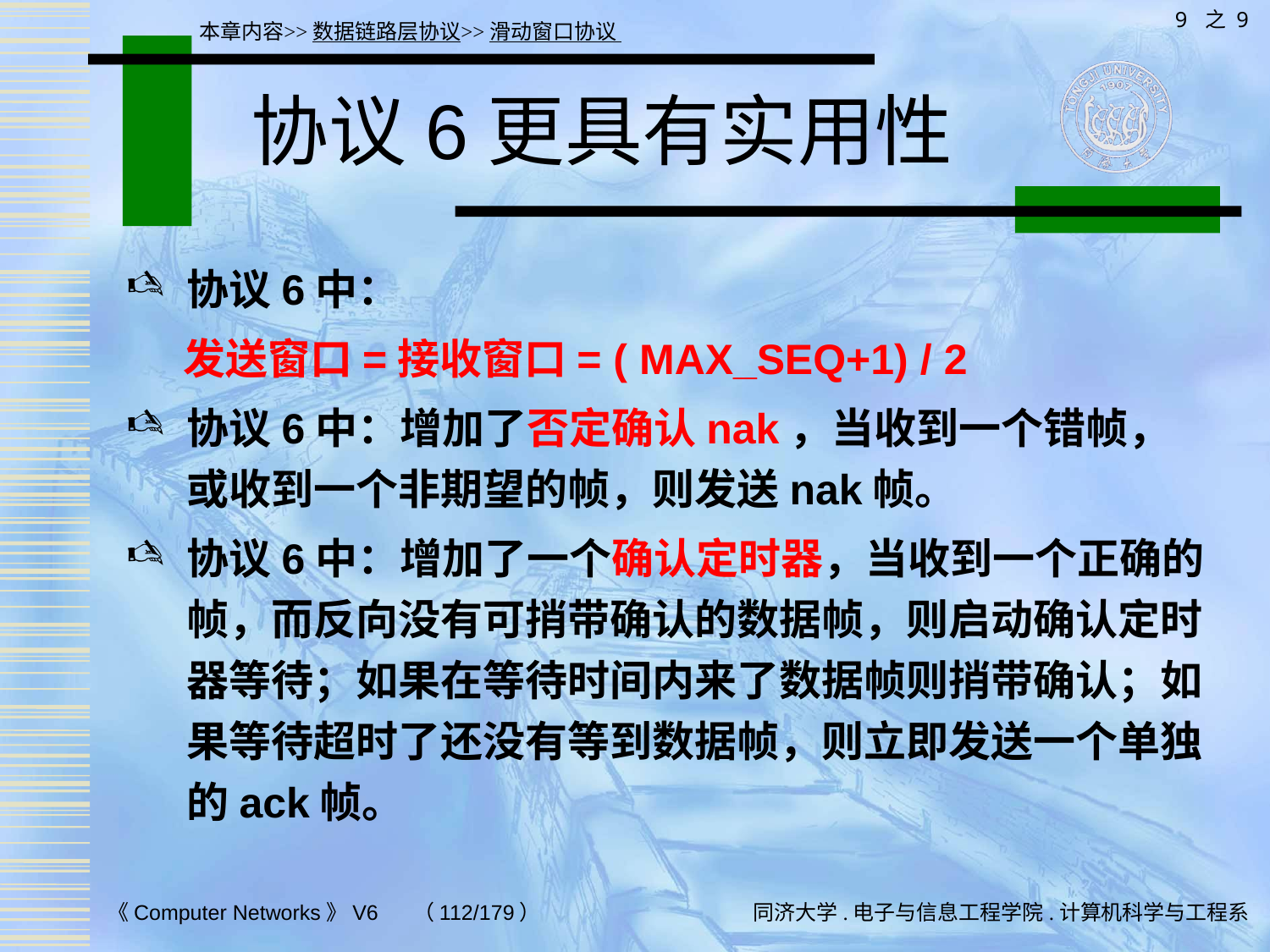

9 之 9
本章内容>>数据链路层协议>>滑动窗口协议
# 协议6更具有实用性
协议6中：
     发送窗口=接收窗口= ( MAX_SEQ+1) / 2
协议6中：增加了否定确认nak，当收到一个错帧，或收到一个非期望的帧，则发送nak帧。
协议6中：增加了一个确认定时器，当收到一个正确的帧，而反向没有可捎带确认的数据帧，则启动确认定时器等待；如果在等待时间内来了数据帧则捎带确认；如果等待超时了还没有等到数据帧，则立即发送一个单独的ack帧。